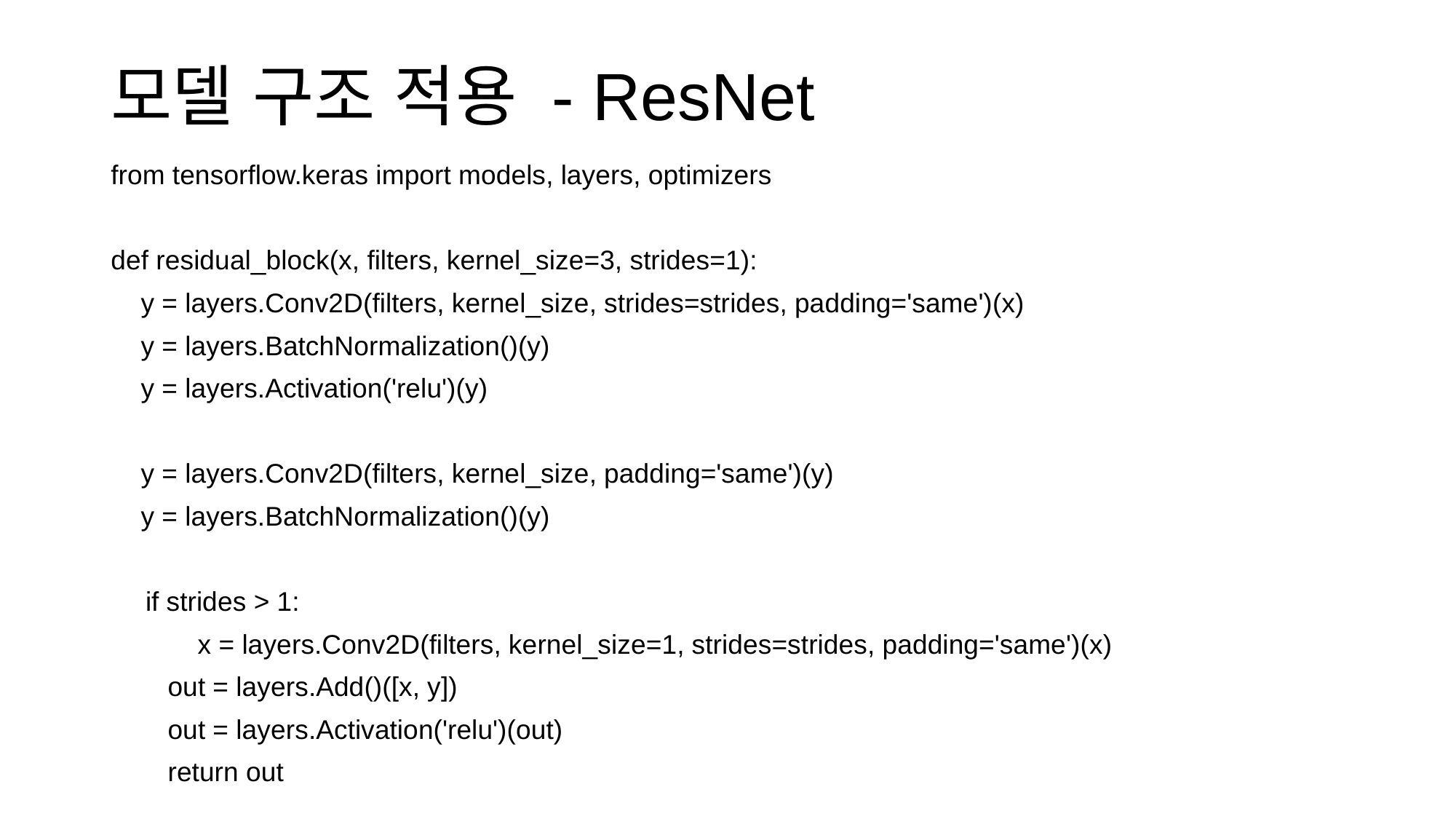

# 모델 구조 적용 - ResNet
from tensorflow.keras import models, layers, optimizers

def residual_block(x, filters, kernel_size=3, strides=1):
    y = layers.Conv2D(filters, kernel_size, strides=strides, padding='same')(x)
    y = layers.BatchNormalization()(y)
    y = layers.Activation('relu')(y)

    y = layers.Conv2D(filters, kernel_size, padding='same')(y)
    y = layers.BatchNormalization()(y)

  if strides > 1:
         x = layers.Conv2D(filters, kernel_size=1, strides=strides, padding='same')(x)
     out = layers.Add()([x, y])
     out = layers.Activation('relu')(out)
     return out